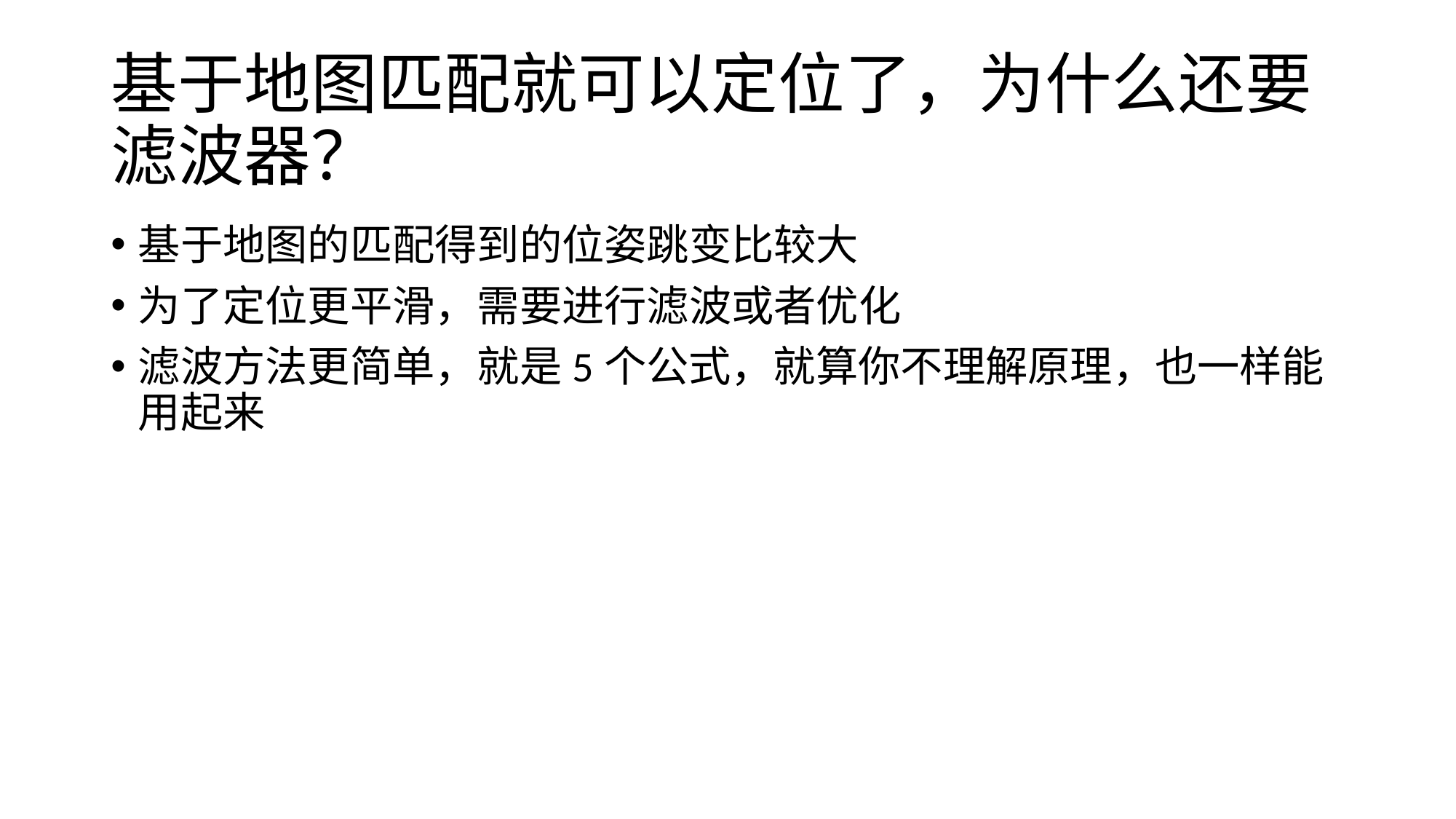

# 基于地图匹配就可以定位了，为什么还要滤波器？
基于地图的匹配得到的位姿跳变比较大
为了定位更平滑，需要进行滤波或者优化
滤波方法更简单，就是5个公式，就算你不理解原理，也一样能用起来